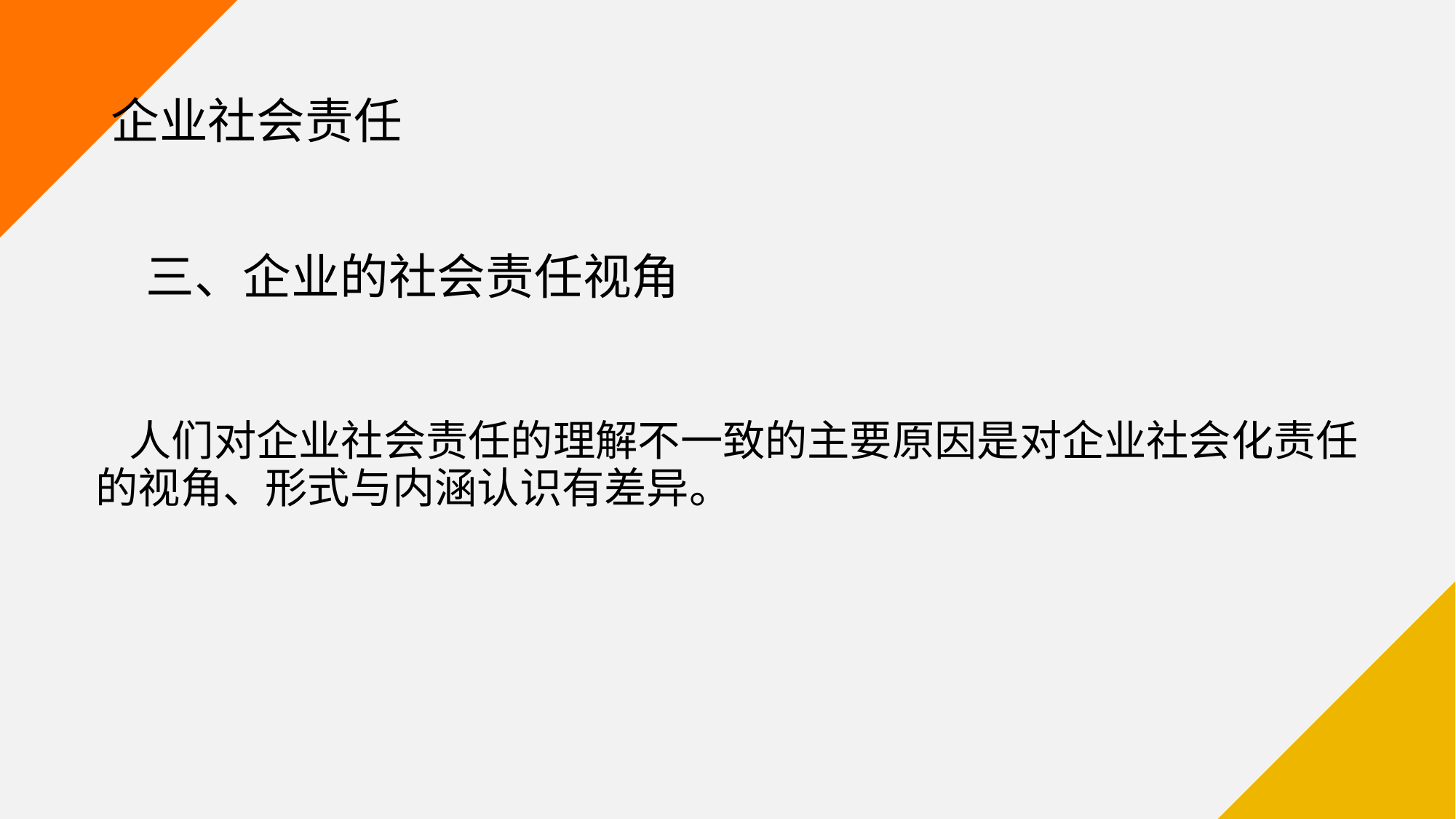

# 企业社会责任
三、企业的社会责任视角

  人们对企业社会责任的理解不一致的主要原因是对企业社会化责任的视角、形式与内涵认识有差异。